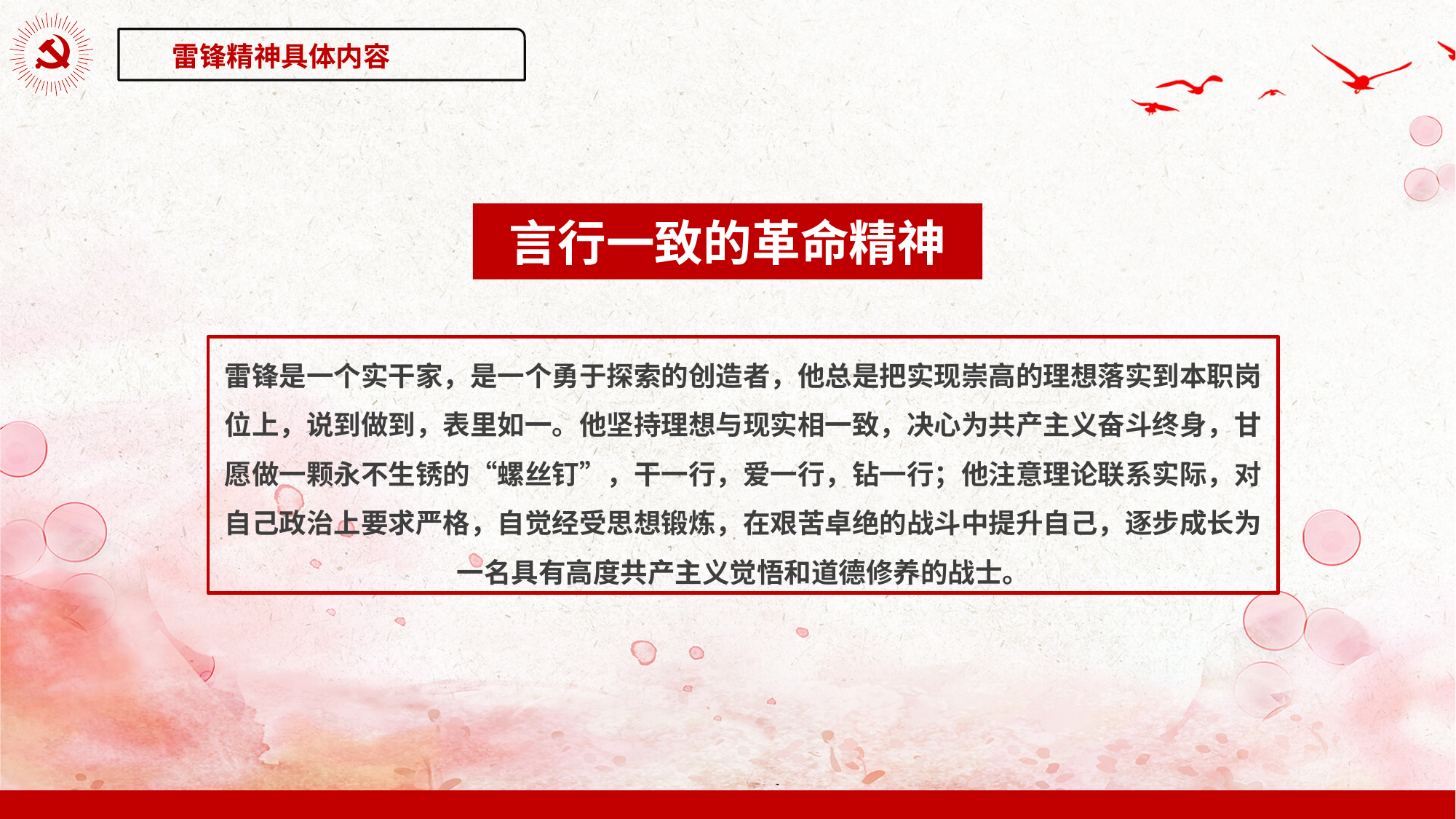

雷锋精神具体内容
言行一致的革命精神
雷锋是一个实干家，是一个勇于探索的创造者，他总是把实现崇高的理想落实到本职岗位上，说到做到，表里如一。他坚持理想与现实相一致，决心为共产主义奋斗终身，甘愿做一颗永不生锈的“螺丝钉”，干一行，爱一行，钻一行；他注意理论联系实际，对自己政治上要求严格，自觉经受思想锻炼，在艰苦卓绝的战斗中提升自己，逐步成长为一名具有高度共产主义觉悟和道德修养的战士。